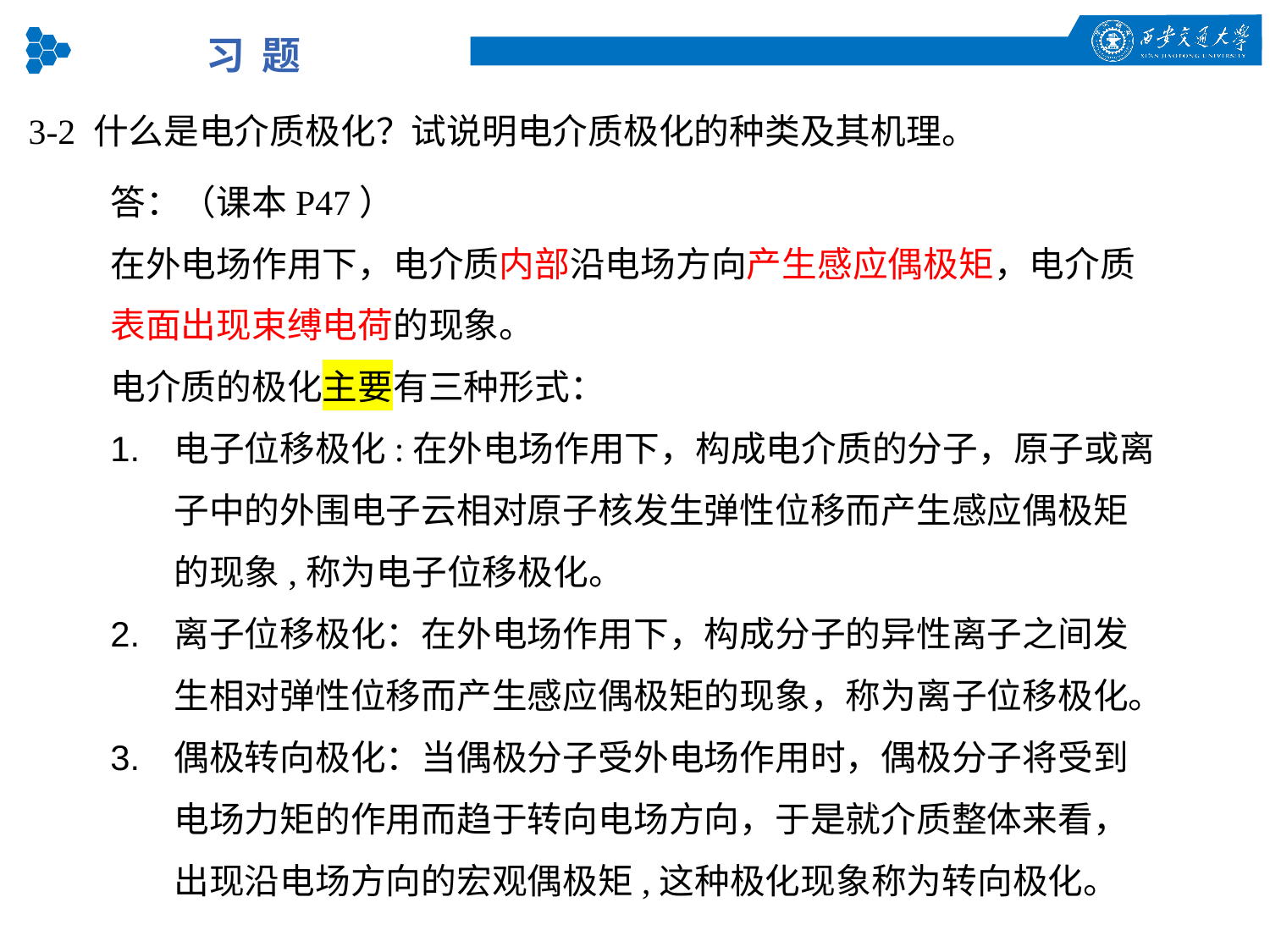

习  题
3-2 什么是电介质极化？试说明电介质极化的种类及其机理。
答：（课本P47）
在外电场作用下，电介质内部沿电场方向产生感应偶极矩，电介质表面出现束缚电荷的现象。
电介质的极化主要有三种形式：
电子位移极化:在外电场作用下，构成电介质的分子，原子或离子中的外围电子云相对原子核发生弹性位移而产生感应偶极矩的现象,称为电子位移极化。
离子位移极化：在外电场作用下，构成分子的异性离子之间发生相对弹性位移而产生感应偶极矩的现象，称为离子位移极化。
偶极转向极化：当偶极分子受外电场作用时，偶极分子将受到电场力矩的作用而趋于转向电场方向，于是就介质整体来看，出现沿电场方向的宏观偶极矩,这种极化现象称为转向极化。